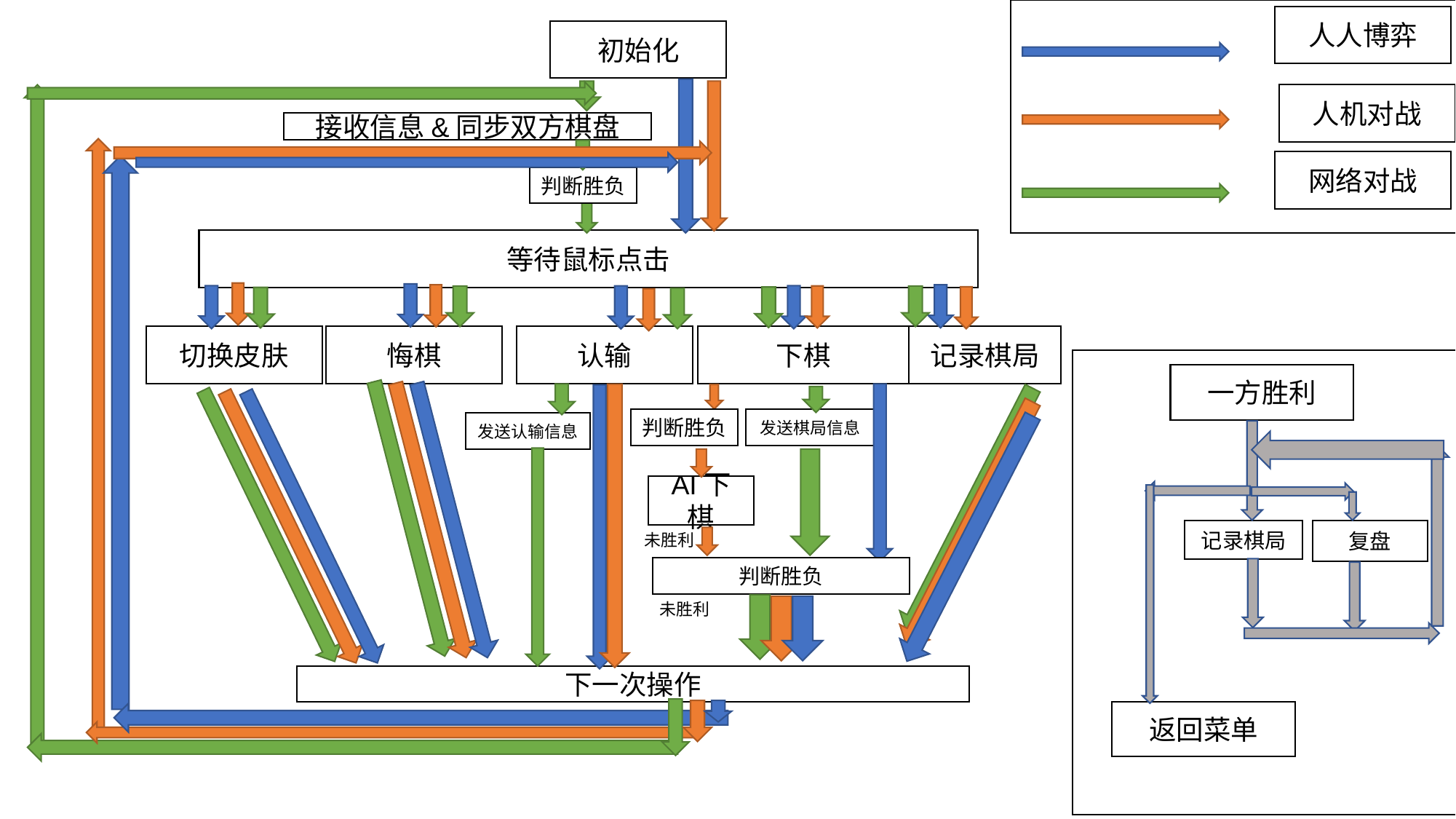

人人博弈
初始化

人机对战

接收信息&同步双方棋盘

网络对战

判断胜负

等待鼠标点击

切换皮肤
下棋
记录棋局
悔棋
认输

一方胜利

发送棋局信息
判断胜负
发送认输信息

AI下棋

记录棋局
复盘

未胜利

判断胜负

未胜利

下一次操作

返回菜单